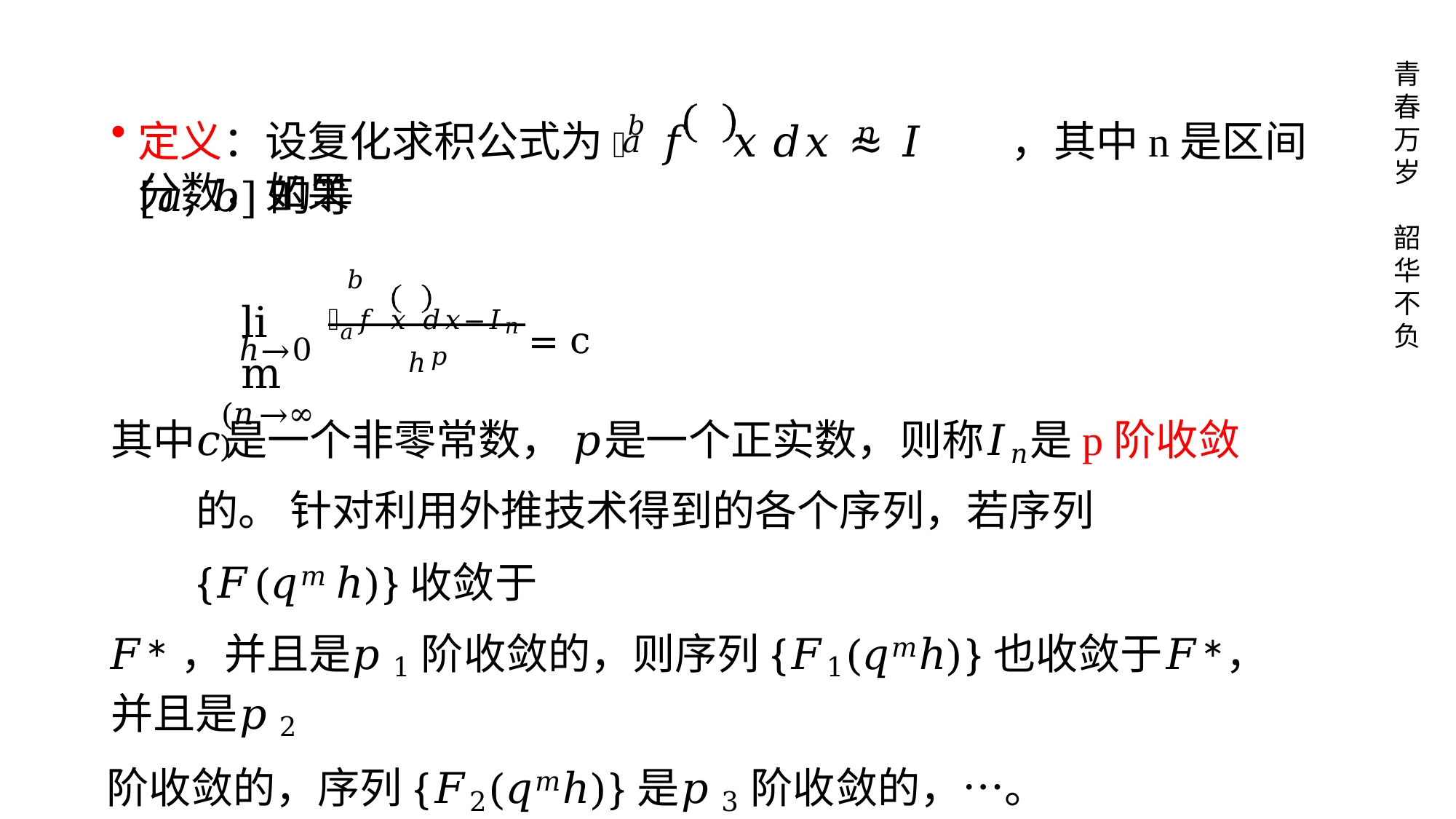

青 春 万 岁
# 定义：设复化求积公式为׬𝑏 𝑓	𝑥	𝑑𝑥 ≈ 𝐼	，其中n是区间[𝑎, 𝑏]的等

𝑛
𝑎
分数，如果
韶 华 不 负
𝑏
׬𝑎 𝑓 𝑥 𝑑𝑥−𝐼𝑛 = c

lim
ℎ𝑝

ℎ→0  (𝑛→∞)
其中𝑐是一个非零常数， 𝑝是一个正实数，则称𝐼𝑛是p阶收敛的。 针对利用外推技术得到的各个序列，若序列{𝐹(𝑞𝑚ℎ)}收敛于
𝐹∗，并且是𝑝1阶收敛的，则序列{𝐹1(𝑞𝑚ℎ)}也收敛于𝐹∗，并且是𝑝2
阶收敛的，序列{𝐹2(𝑞𝑚ℎ)}是𝑝3阶收敛的，…。